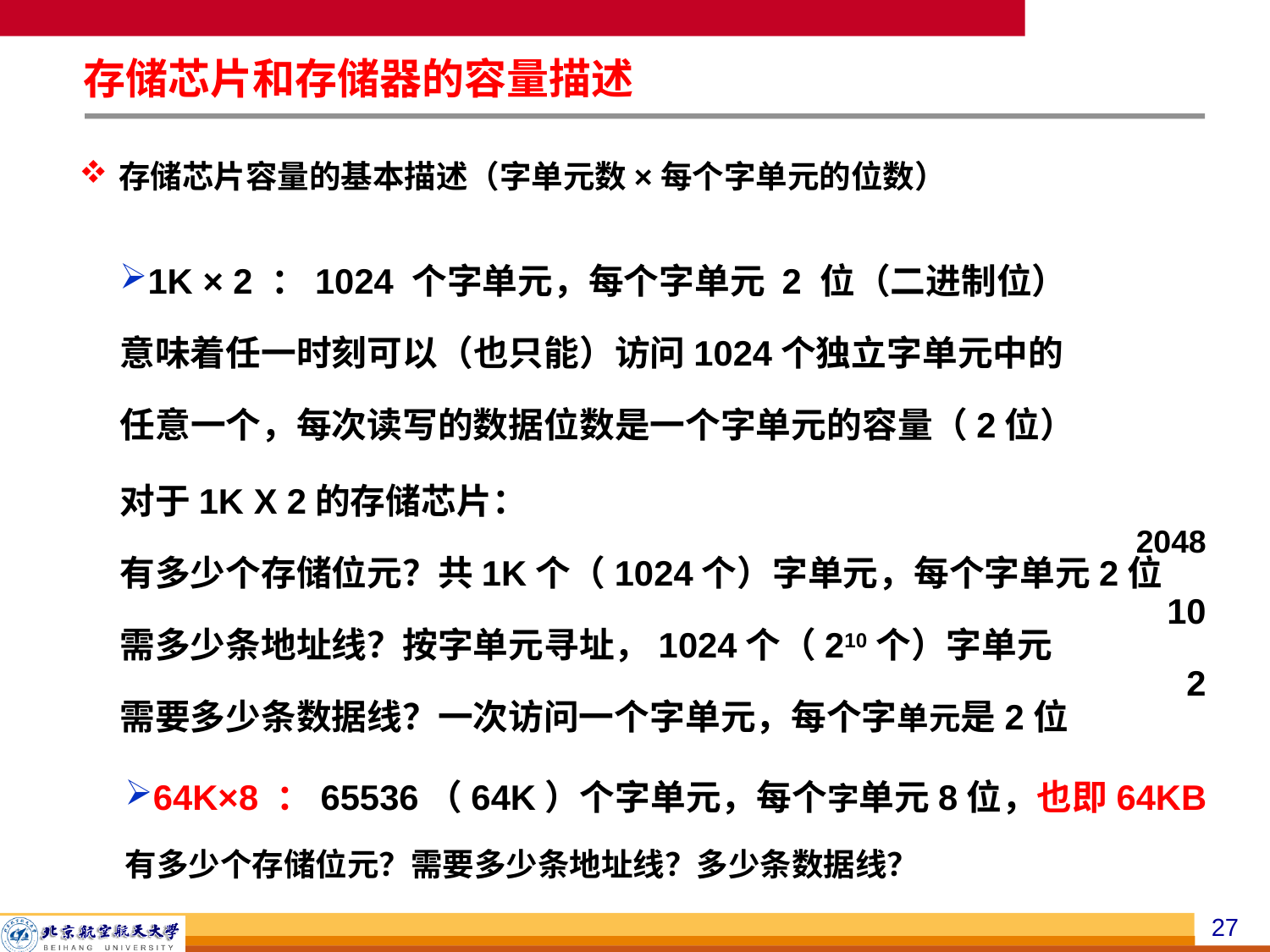

# 存储芯片和存储器的容量描述
存储芯片容量的基本描述（字单元数×每个字单元的位数）
1K × 2 ：1024 个字单元，每个字单元 2 位（二进制位）
意味着任一时刻可以（也只能）访问1024个独立字单元中的
任意一个，每次读写的数据位数是一个字单元的容量（2位）
对于1K X 2的存储芯片：
有多少个存储位元？共1K个（1024个）字单元，每个字单元2位
需多少条地址线？按字单元寻址，1024个（210个）字单元
需要多少条数据线？一次访问一个字单元，每个字单元是2位

2048
10
2
64K×8 ：65536（64K）个字单元，每个字单元8位，也即64KB
有多少个存储位元？需要多少条地址线？多少条数据线？